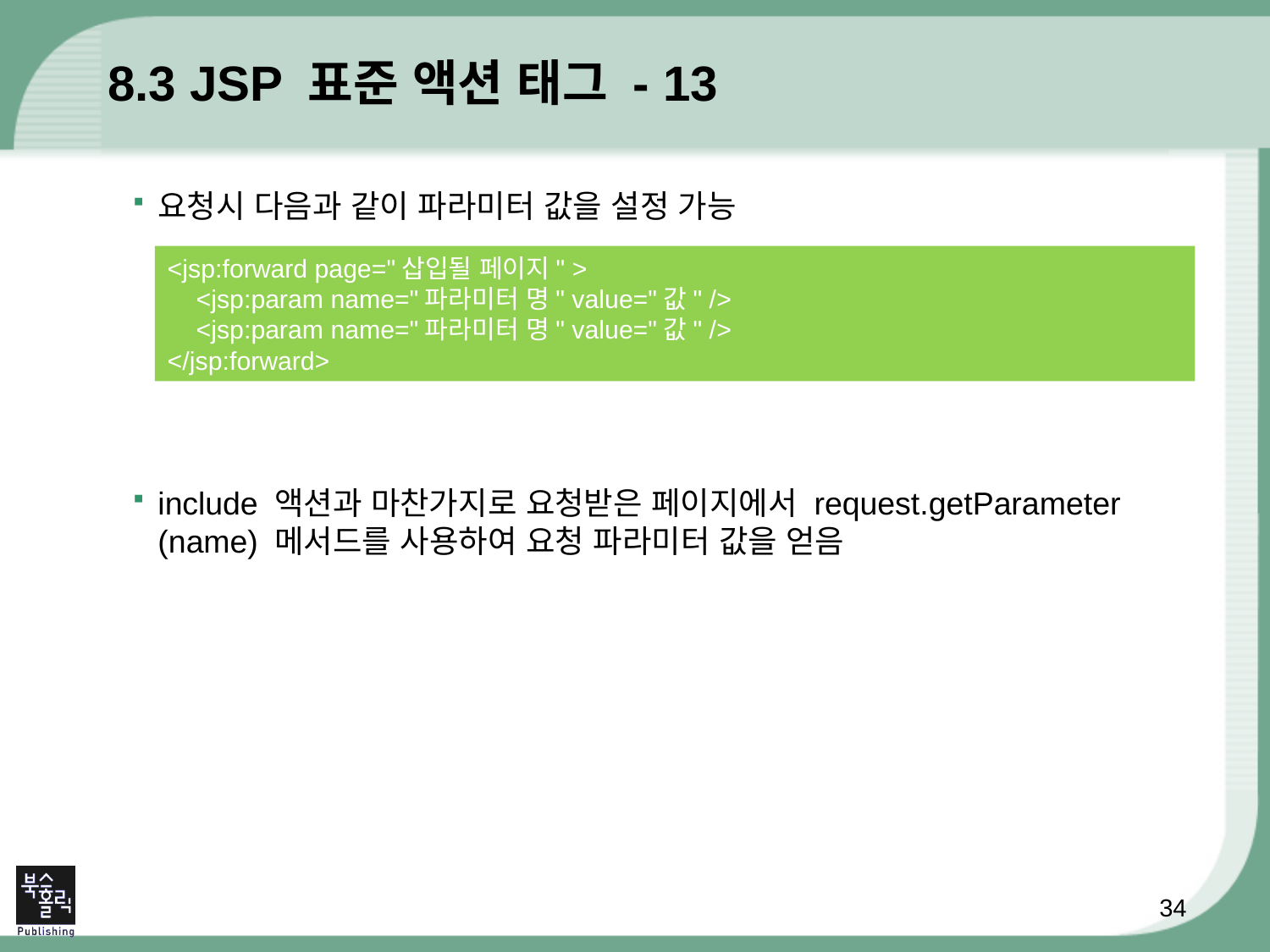

# 8.3 JSP 표준 액션 태그 - 13
요청시 다음과 같이 파라미터 값을 설정 가능

include 액션과 마찬가지로 요청받은 페이지에서 request.getParameter (name) 메서드를 사용하여 요청 파라미터 값을 얻음
<jsp:forward page="삽입될 페이지" >
    <jsp:param name="파라미터 명" value="값" />
    <jsp:param name="파라미터 명" value="값" />
</jsp:forward>
34